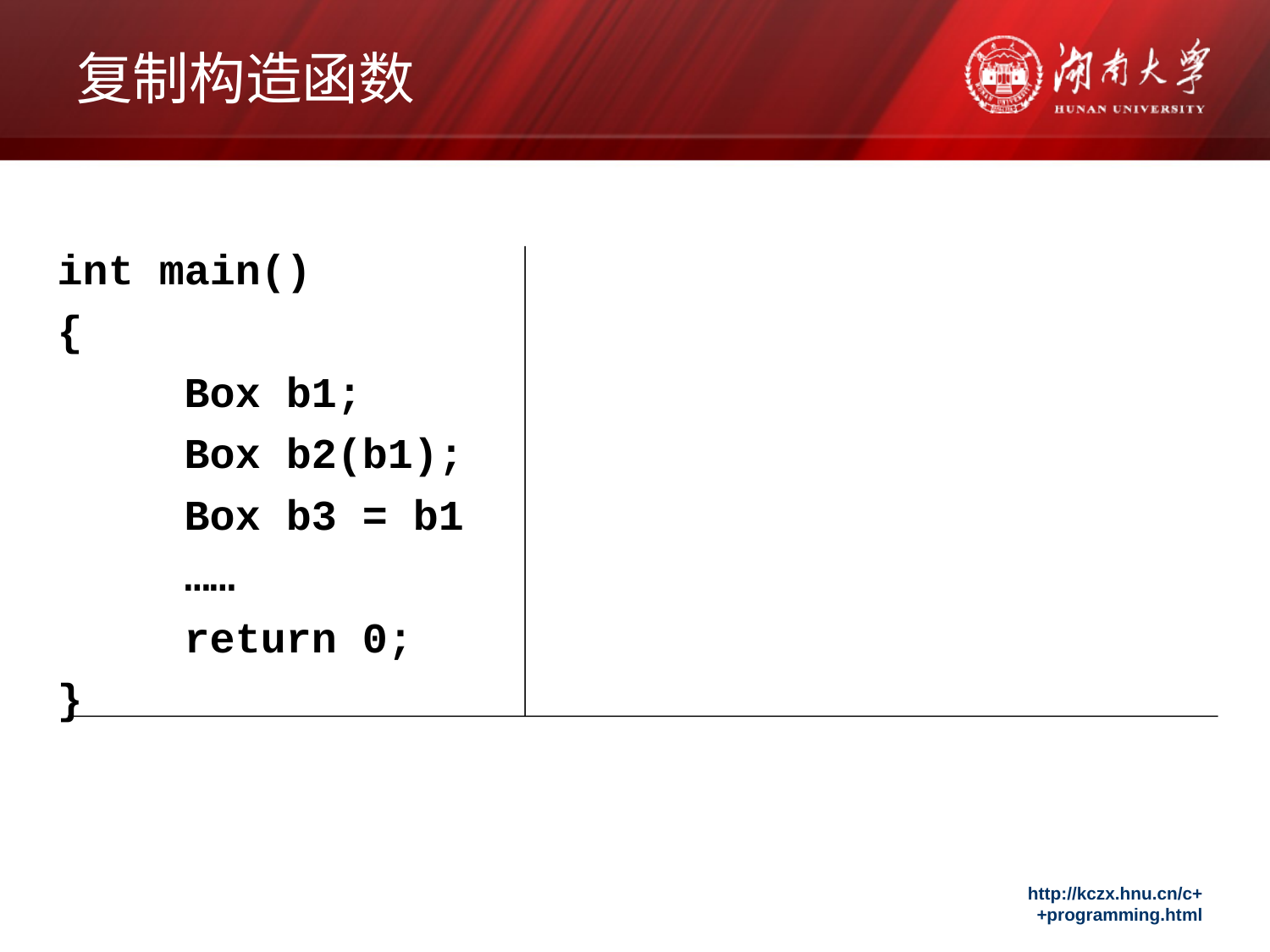

# 复制构造函数
int main()
{
	Box b1;
	Box b2(b1);
	Box b3 = b1
     ……
	return 0;
}